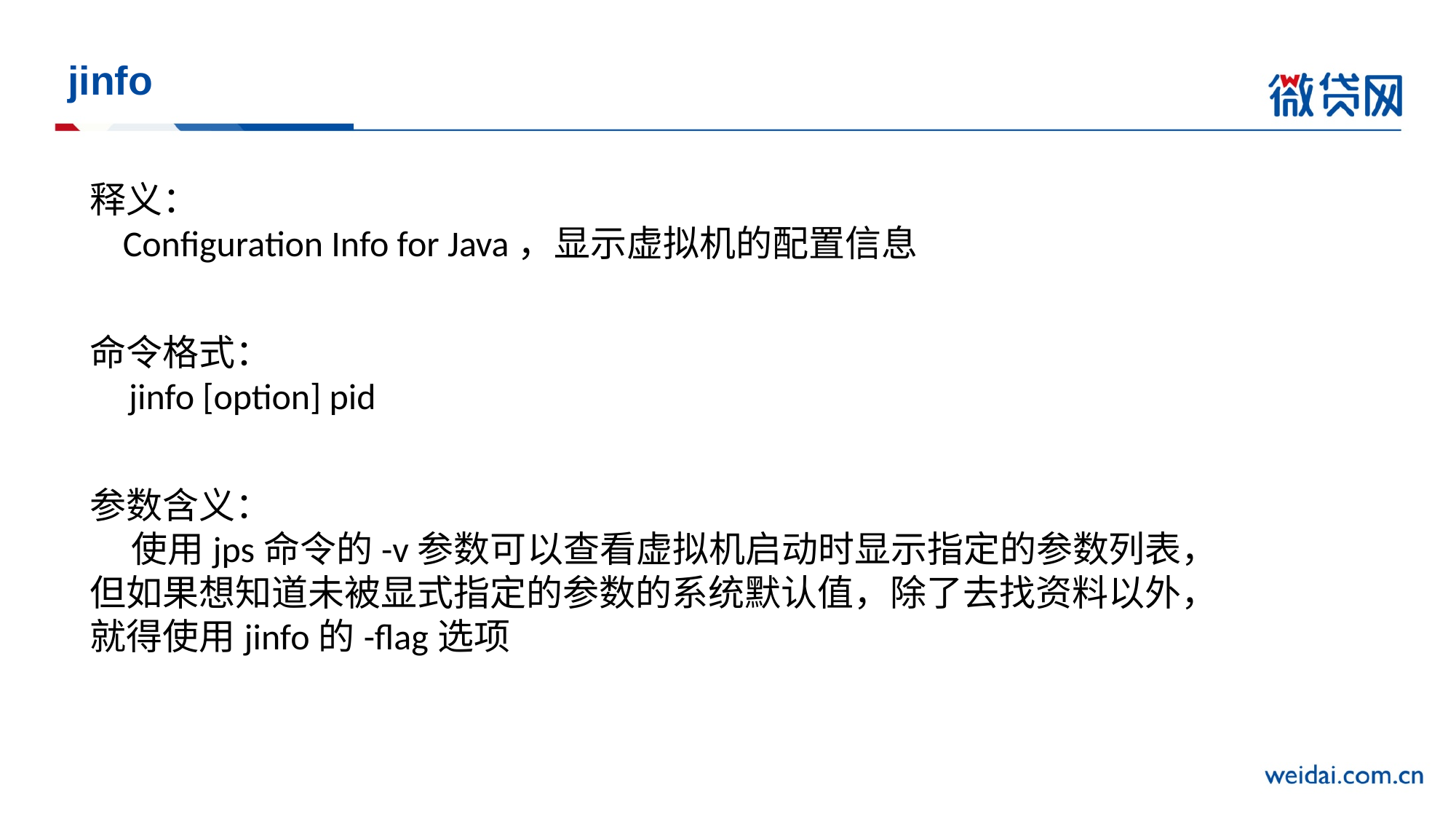

# jinfo
释义：
    Configuration Info for Java，显示虚拟机的配置信息
命令格式：
    jinfo [option] pid
参数含义：
    使用jps命令的-v参数可以查看虚拟机启动时显示指定的参数列表，但如果想知道未被显式指定的参数的系统默认值，除了去找资料以外，就得使用jinfo的-flag选项